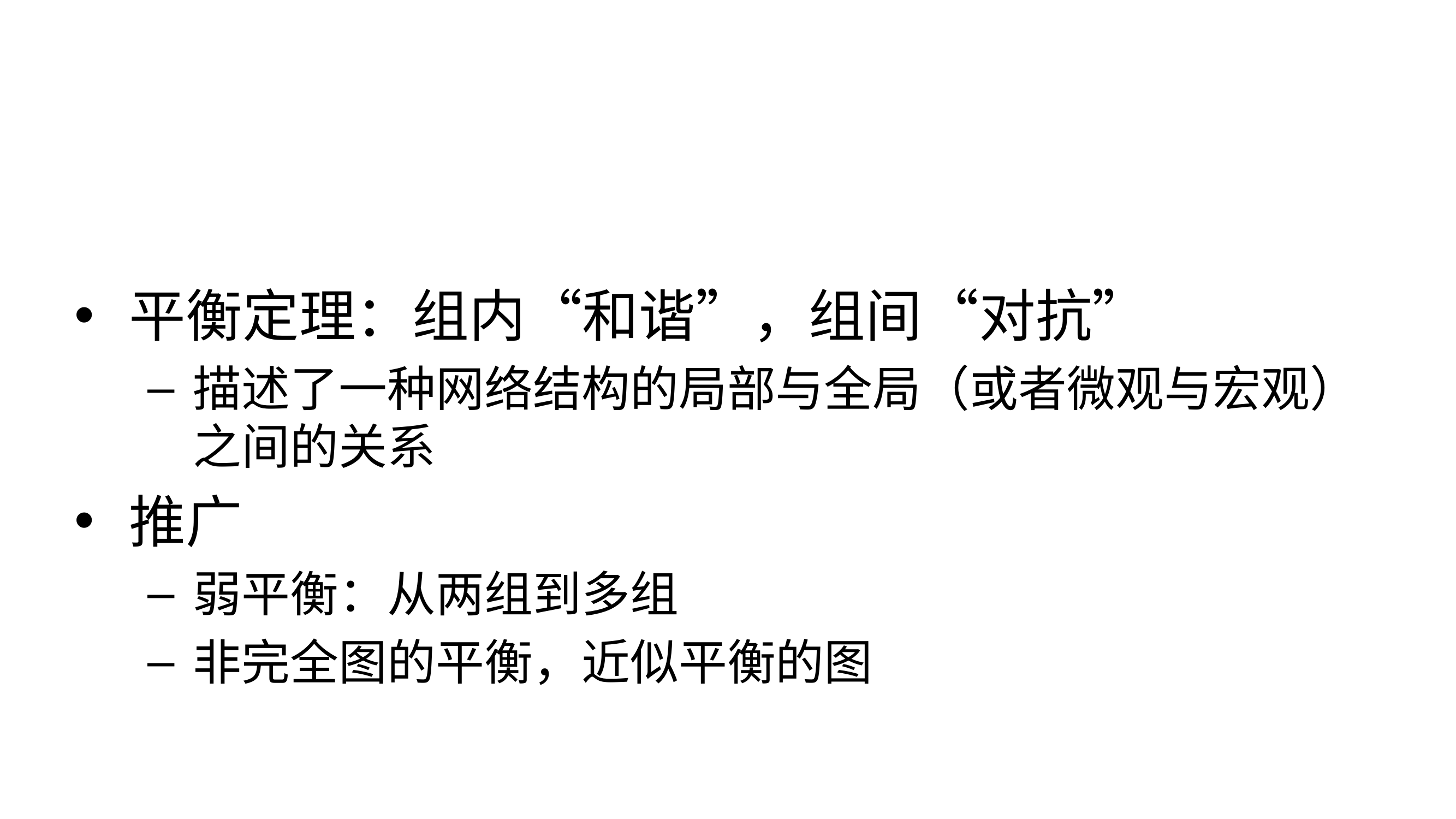

#
平衡定理：组内“和谐”，组间“对抗”
描述了一种网络结构的局部与全局（或者微观与宏观）之间的关系
推广
弱平衡：从两组到多组
非完全图的平衡，近似平衡的图